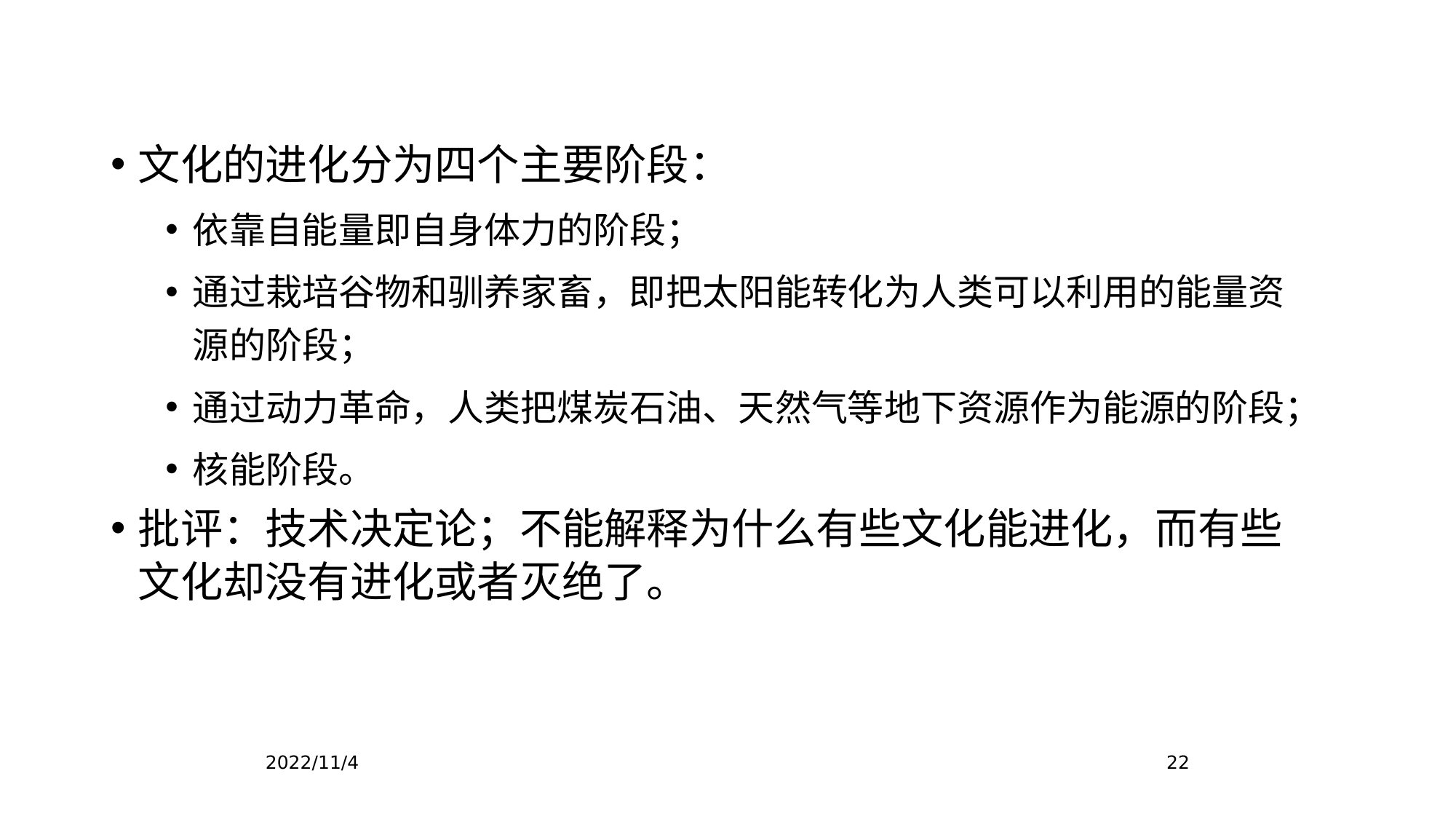

文化的进化分为四个主要阶段：
依靠自能量即自身体力的阶段；
通过栽培谷物和驯养家畜，即把太阳能转化为人类可以利用的能量资源的阶段；
通过动力革命，人类把煤炭石油、天然气等地下资源作为能源的阶段；
核能阶段。
批评：技术决定论；不能解释为什么有些文化能进化，而有些文化却没有进化或者灭绝了。
2022/11/4
22